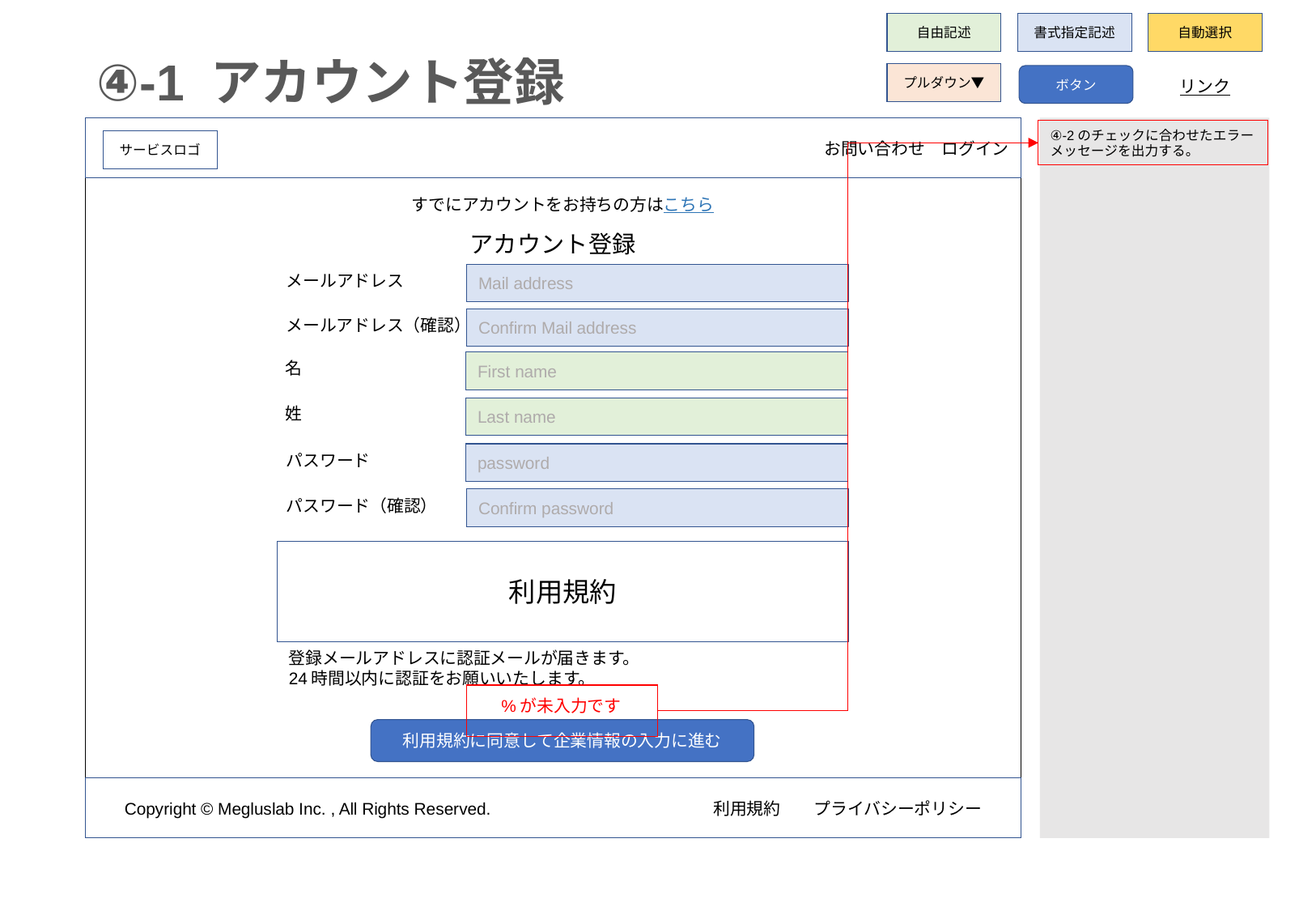

自由記述
書式指定記述
自動選択
④-1 アカウント登録
プルダウン▼
ボタン
リンク

　　　　　　　　　　　お問い合わせ　ログイン

④-2のチェックに合わせたエラーメッセージを出力する。
サービスロゴ
すでにアカウントをお持ちの方はこちら
アカウント登録
メールアドレス
Mail address
メールアドレス（確認）
Confirm Mail address
名
First name
姓
Last name
password
パスワード
Confirm password
パスワード（確認）
利用規約
登録メールアドレスに認証メールが届きます。
24時間以内に認証をお願いいたします。

%が未入力です
利用規約に同意して企業情報の入力に進む
Copyright © Megluslab Inc. , All Rights Reserved.　　　　　　　　　　　　　利用規約　　プライバシーポリシー